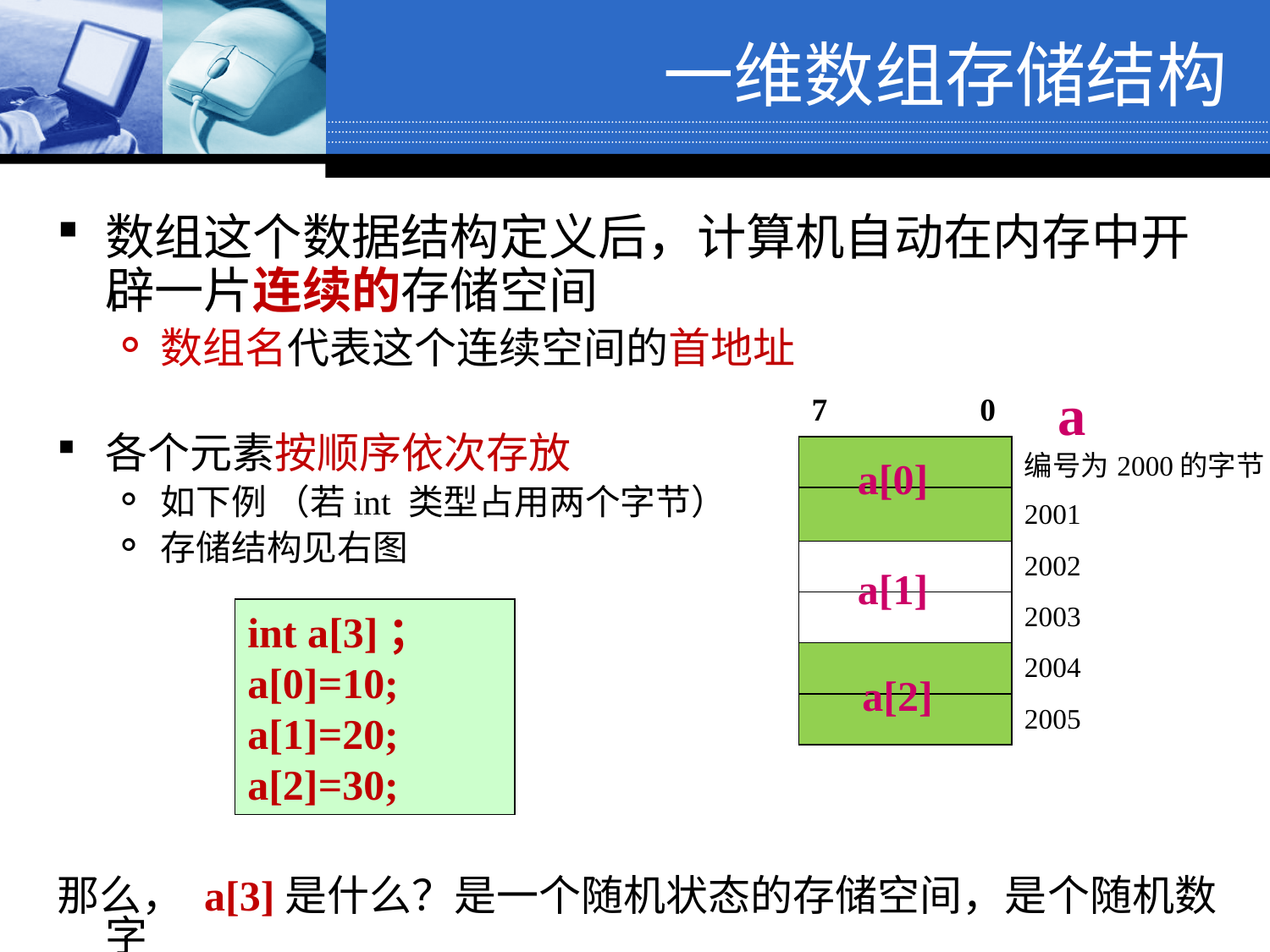

# 一维数组存储结构
数组这个数据结构定义后，计算机自动在内存中开辟一片连续的存储空间
数组名代表这个连续空间的首地址

| 7 0 |  |
| --- | --- |
|  | 编号为2000的字节 |
|  | 2001 |
|  | 2002 |
|  | 2003 |
|  | 2004 |
|  | 2005 |
a

各个元素按顺序依次存放
如下例 （若int 类型占用两个字节）
存储结构见右图
a[0]
a[1]
int a[3]；
a[0]=10;
a[1]=20;
a[2]=30;
a[2]
那么， a[3]是什么？是一个随机状态的存储空间，是个随机数字